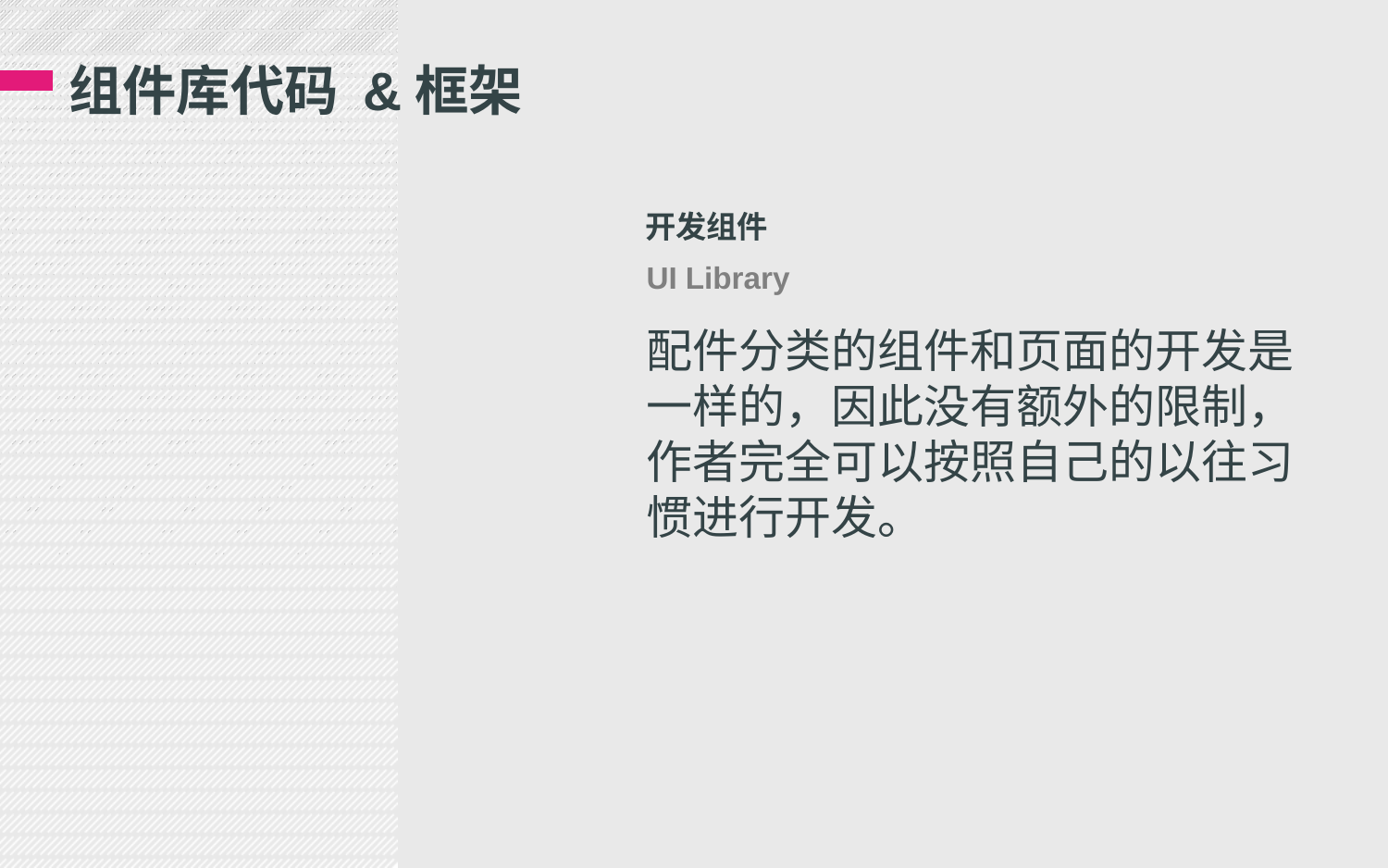

# 组件库代码 &框架
开发组件
UI Library
配件分类的组件和页面的开发是一样的，因此没有额外的限制，作者完全可以按照自己的以往习惯进行开发。